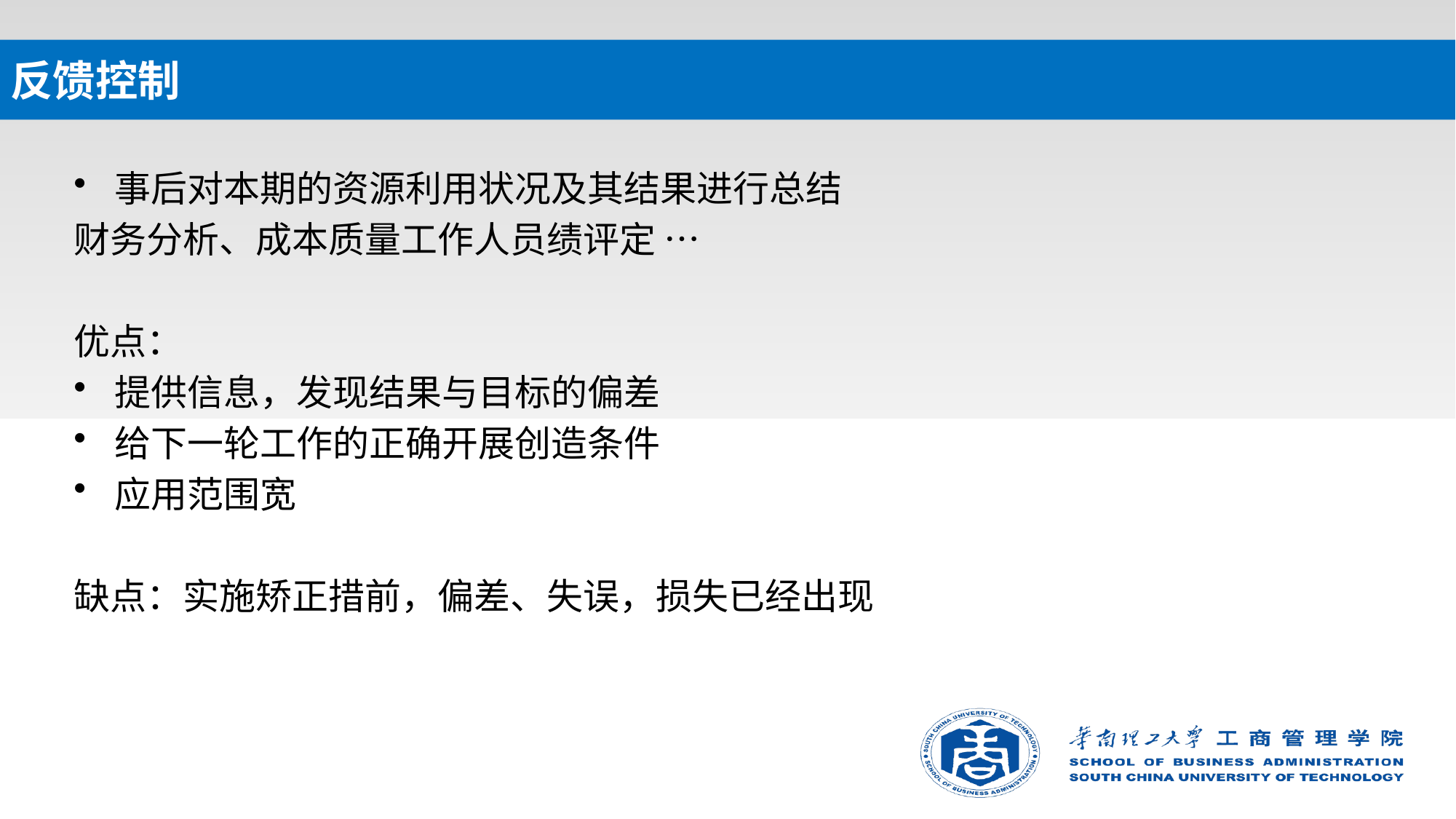

# 反馈控制
事后对本期的资源利用状况及其结果进行总结
财务分析、成本质量工作人员绩评定 …

优点：
提供信息，发现结果与目标的偏差
给下一轮工作的正确开展创造条件
应用范围宽

缺点：实施矫正措前，偏差、失误，损失已经出现